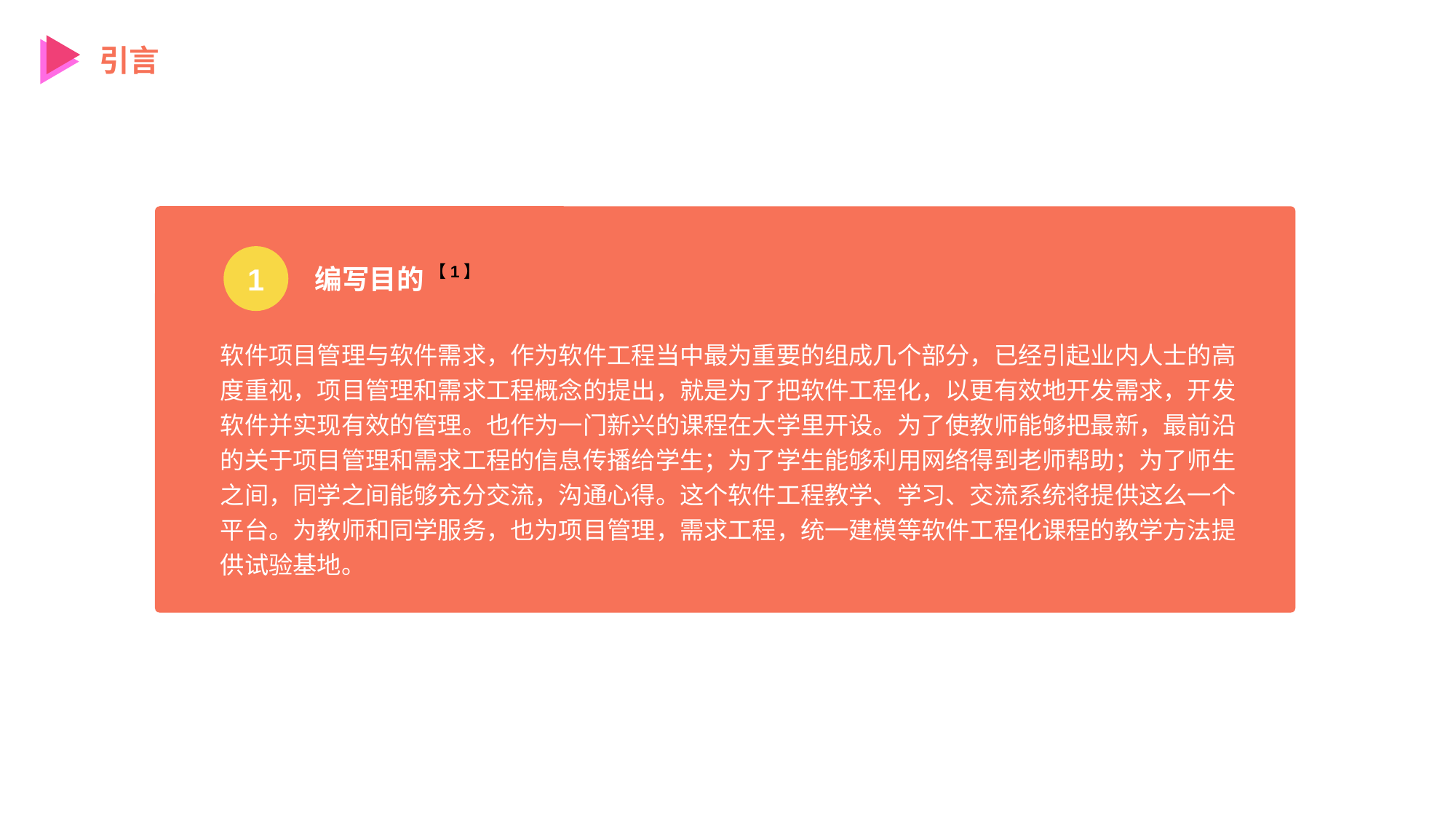

引言

1
【1】
编写目的
软件项目管理与软件需求，作为软件工程当中最为重要的组成几个部分，已经引起业内人士的高度重视，项目管理和需求工程概念的提出，就是为了把软件工程化，以更有效地开发需求，开发软件并实现有效的管理。也作为一门新兴的课程在大学里开设。为了使教师能够把最新，最前沿的关于项目管理和需求工程的信息传播给学生；为了学生能够利用网络得到老师帮助；为了师生之间，同学之间能够充分交流，沟通心得。这个软件工程教学、学习、交流系统将提供这么一个平台。为教师和同学服务，也为项目管理，需求工程，统一建模等软件工程化课程的教学方法提供试验基地。